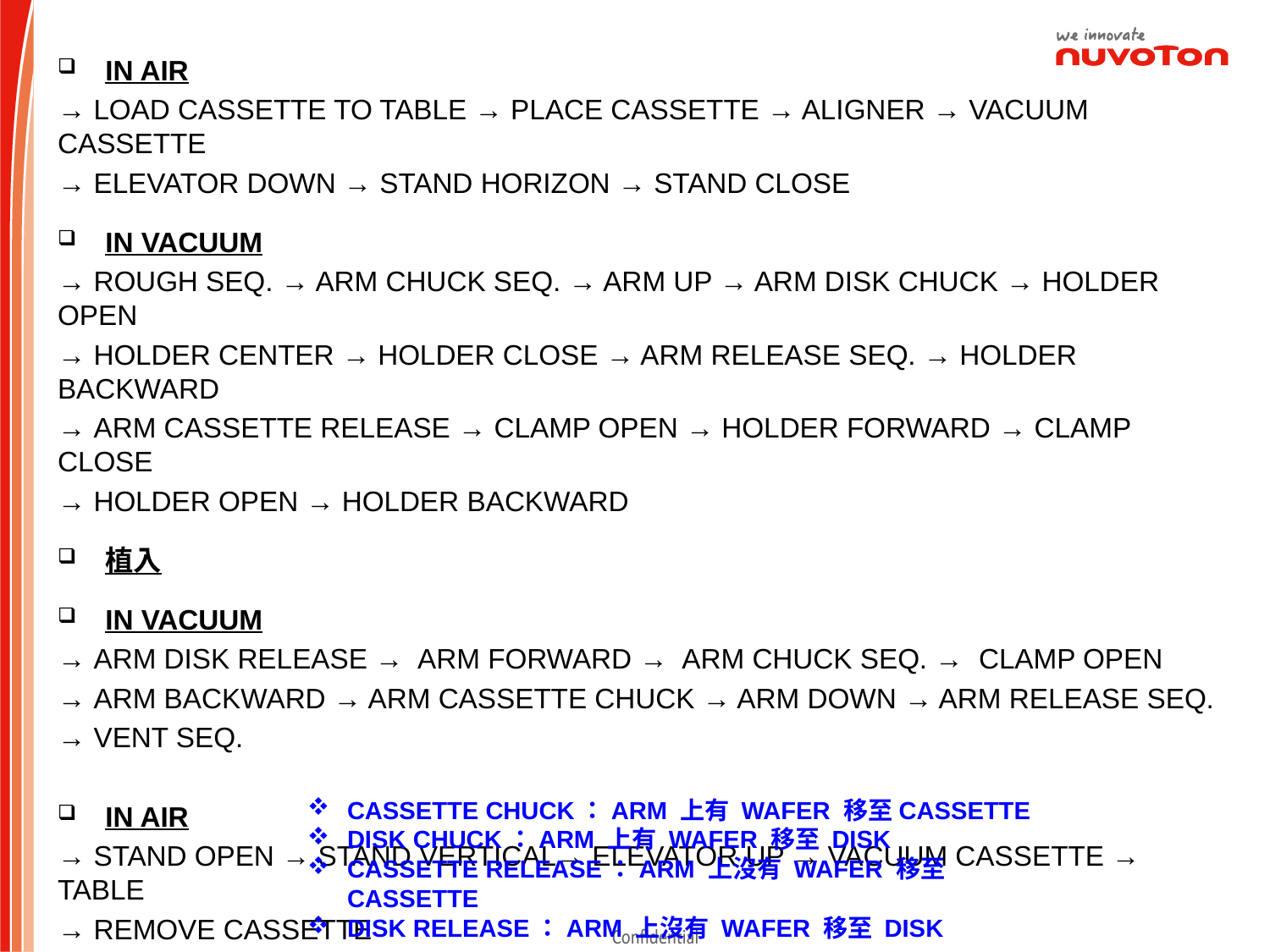

IN AIR
→ LOAD CASSETTE TO TABLE → PLACE CASSETTE → ALIGNER → VACUUM CASSETTE
→ ELEVATOR DOWN → STAND HORIZON → STAND CLOSE

IN VACUUM
→ ROUGH SEQ. → ARM CHUCK SEQ. → ARM UP → ARM DISK CHUCK → HOLDER OPEN
→ HOLDER CENTER → HOLDER CLOSE → ARM RELEASE SEQ. → HOLDER BACKWARD
→ ARM CASSETTE RELEASE → CLAMP OPEN → HOLDER FORWARD → CLAMP CLOSE
→ HOLDER OPEN → HOLDER BACKWARD

植入

IN VACUUM
→ ARM DISK RELEASE →  ARM FORWARD →  ARM CHUCK SEQ. →  CLAMP OPEN
→ ARM BACKWARD → ARM CASSETTE CHUCK → ARM DOWN → ARM RELEASE SEQ.
→ VENT SEQ.

IN AIR
→ STAND OPEN → STAND VERTICAL→ ELEVATOR UP → VACUUM CASSETTE →  TABLE
→ REMOVE CASSETTE
CASSETTE CHUCK：ARM 上有 WAFER 移至CASSETTE
DISK CHUCK：ARM 上有 WAFER 移至 DISK
CASSETTE RELEASE：ARM 上沒有 WAFER 移至 CASSETTE
DISK RELEASE：ARM 上沒有 WAFER 移至 DISK